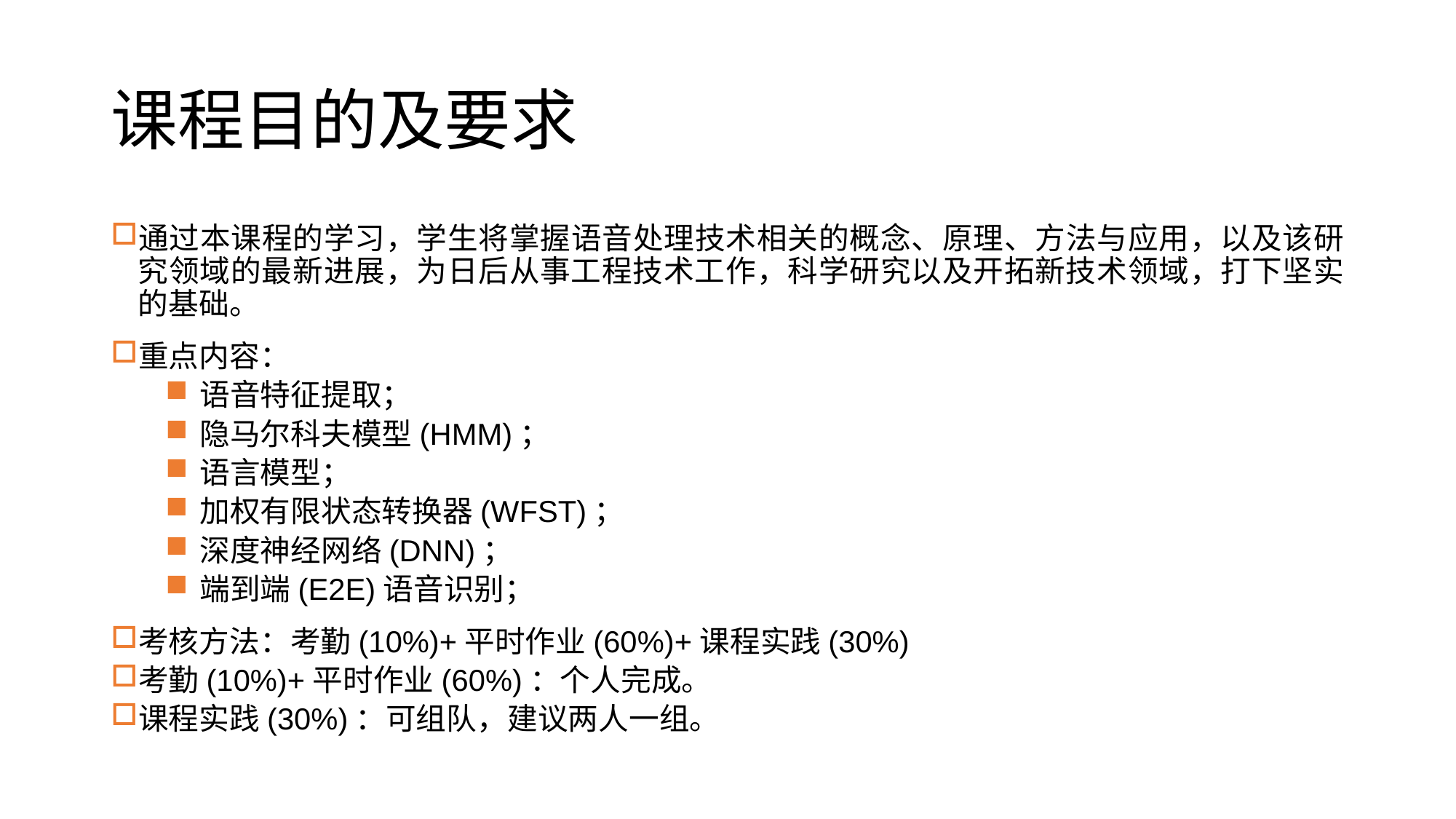

# 课程目的及要求
通过本课程的学习，学生将掌握语音处理技术相关的概念、原理、方法与应用，以及该研究领域的最新进展，为日后从事工程技术工作，科学研究以及开拓新技术领域，打下坚实的基础。

重点内容：
语音特征提取；
隐马尔科夫模型(HMM)；
语言模型；
加权有限状态转换器(WFST)；
深度神经网络(DNN)；
端到端(E2E)语音识别；

考核方法：考勤(10%)+平时作业(60%)+课程实践(30%)
考勤(10%)+平时作业(60%)：个人完成。
课程实践(30%)：可组队，建议两人一组。